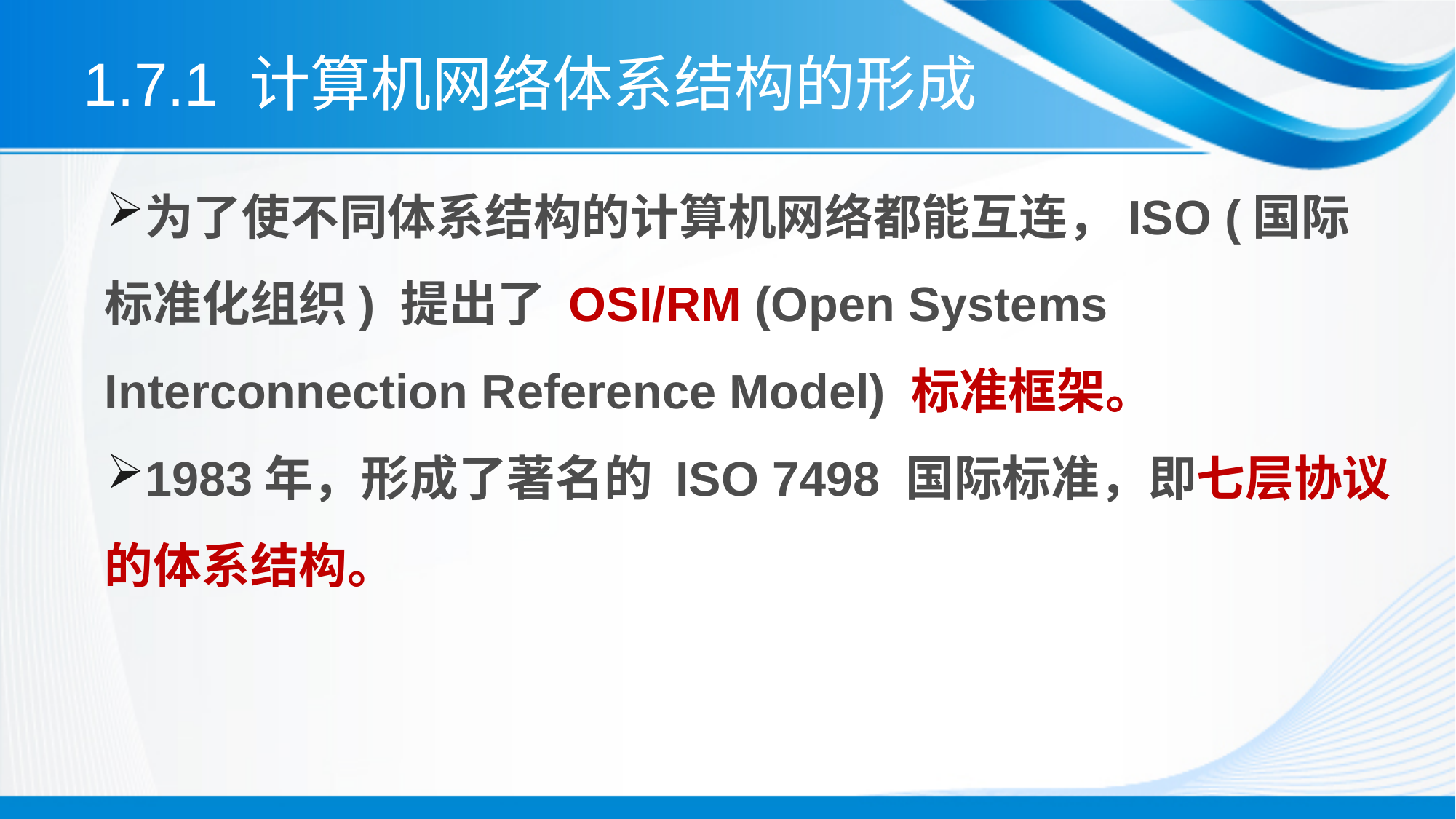

# 1.7.1 计算机网络体系结构的形成
为了使不同体系结构的计算机网络都能互连，ISO (国际标准化组织) 提出了 OSI/RM (Open Systems Interconnection Reference Model) 标准框架。
1983年，形成了著名的 ISO 7498 国际标准，即七层协议的体系结构。